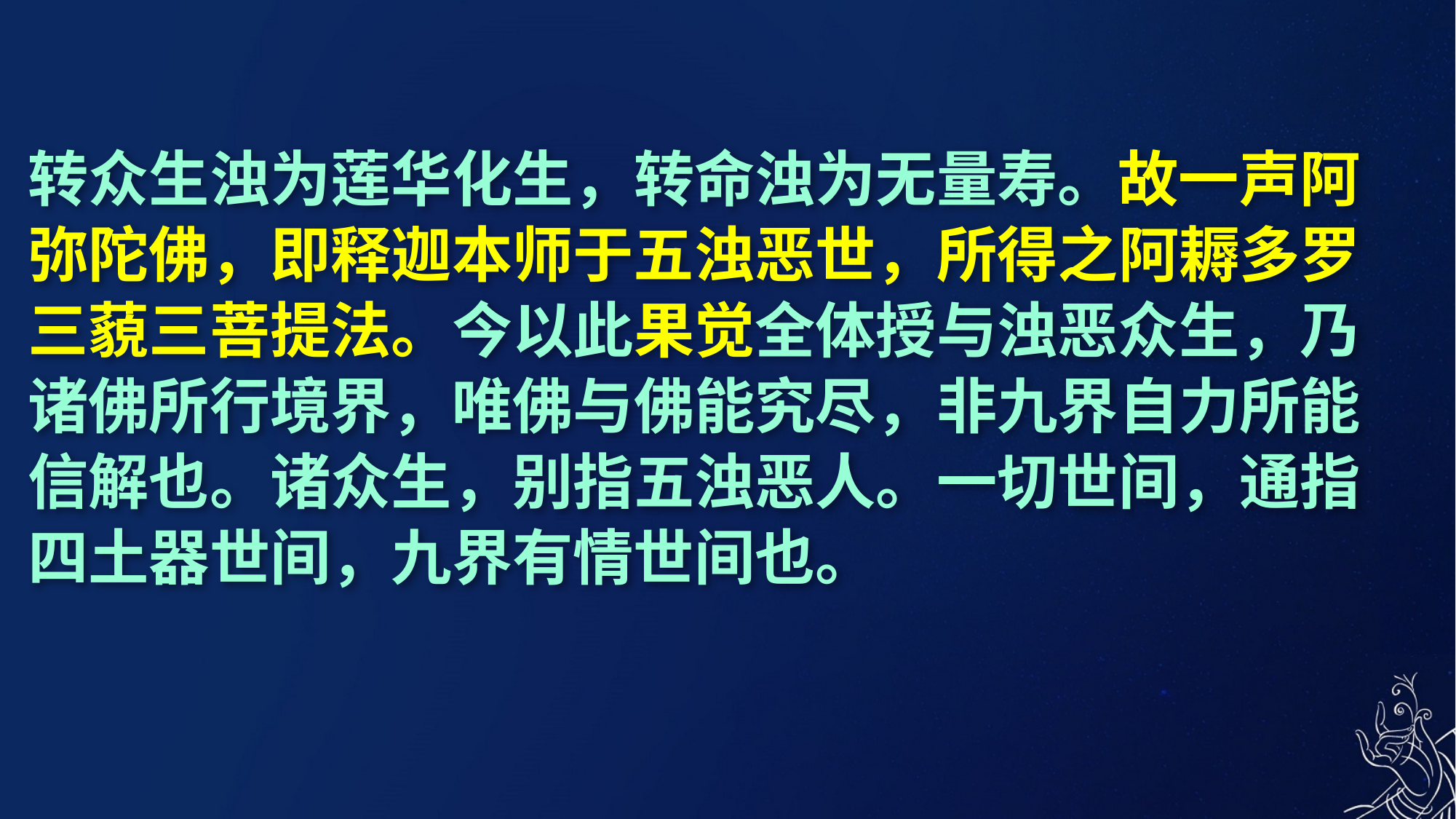

转众生浊为莲华化生，转命浊为无量寿。故一声阿弥陀佛，即释迦本师于五浊恶世，所得之阿耨多罗三藐三菩提法。今以此果觉全体授与浊恶众生，乃诸佛所行境界，唯佛与佛能究尽，非九界自力所能信解也。诸众生，别指五浊恶人。一切世间，通指四土器世间，九界有情世间也。